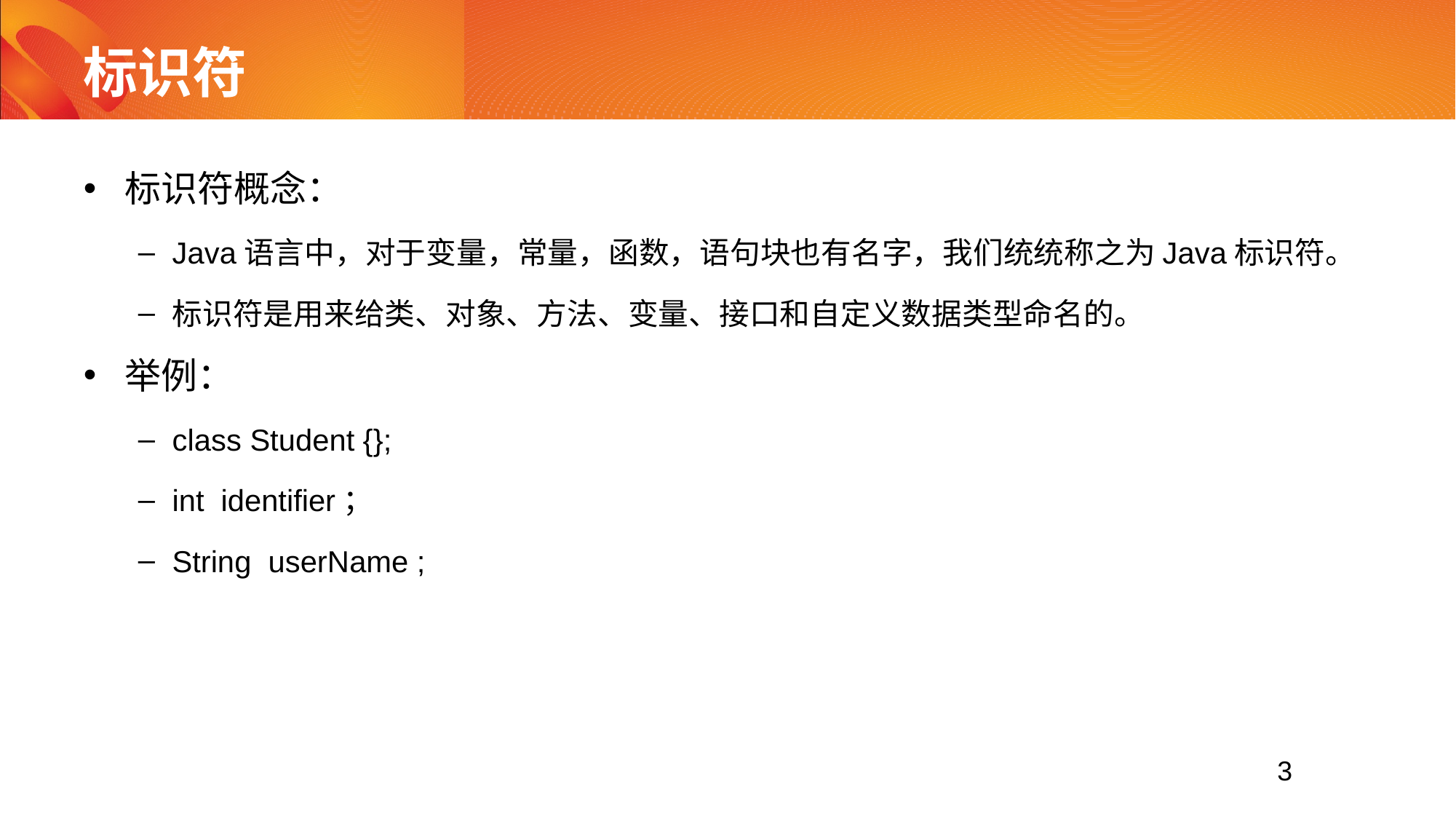

# 标识符
标识符概念：
Java语言中，对于变量，常量，函数，语句块也有名字，我们统统称之为Java标识符。
标识符是用来给类、对象、方法、变量、接口和自定义数据类型命名的。
举例：
class Student {};
int  identifier；
String  userName ;